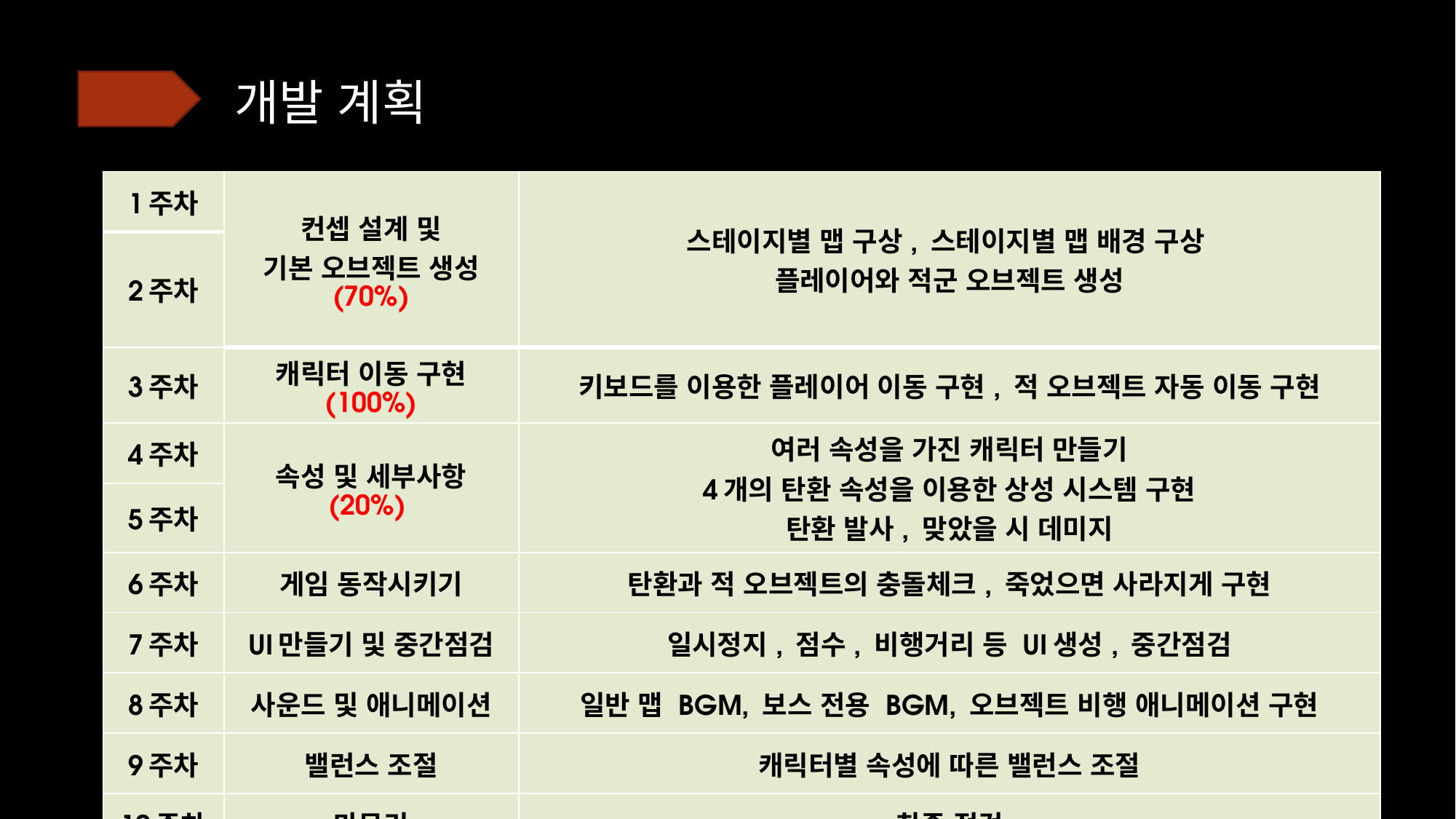

# 개발 계획

| 1주차 | 컨셉 설계 및 기본 오브젝트 생성 (70%) | 스테이지별 맵 구상, 스테이지별 맵 배경 구상 플레이어와 적군 오브젝트 생성 |
| --- | --- | --- |
| 2주차 |  |  |
| 3주차 | 캐릭터 이동 구현 (100%) | 키보드를 이용한 플레이어 이동 구현, 적 오브젝트 자동 이동 구현 |
| 4주차 | 속성 및 세부사항 (20%) | 여러 속성을 가진 캐릭터 만들기 4개의 탄환 속성을 이용한 상성 시스템 구현 탄환 발사, 맞았을 시 데미지 |
| 5주차 |  |  |
| 6주차 | 게임 동작시키기 | 탄환과 적 오브젝트의 충돌체크, 죽었으면 사라지게 구현 |
| 7주차 | UI만들기 및 중간점검 | 일시정지, 점수, 비행거리 등 UI생성, 중간점검 |
| 8주차 | 사운드 및 애니메이션 | 일반 맵 BGM, 보스 전용 BGM, 오브젝트 비행 애니메이션 구현 |
| 9주차 | 밸런스 조절 | 캐릭터별 속성에 따른 밸런스 조절 |
| 10주차 | 마무리 | 최종 점검 |